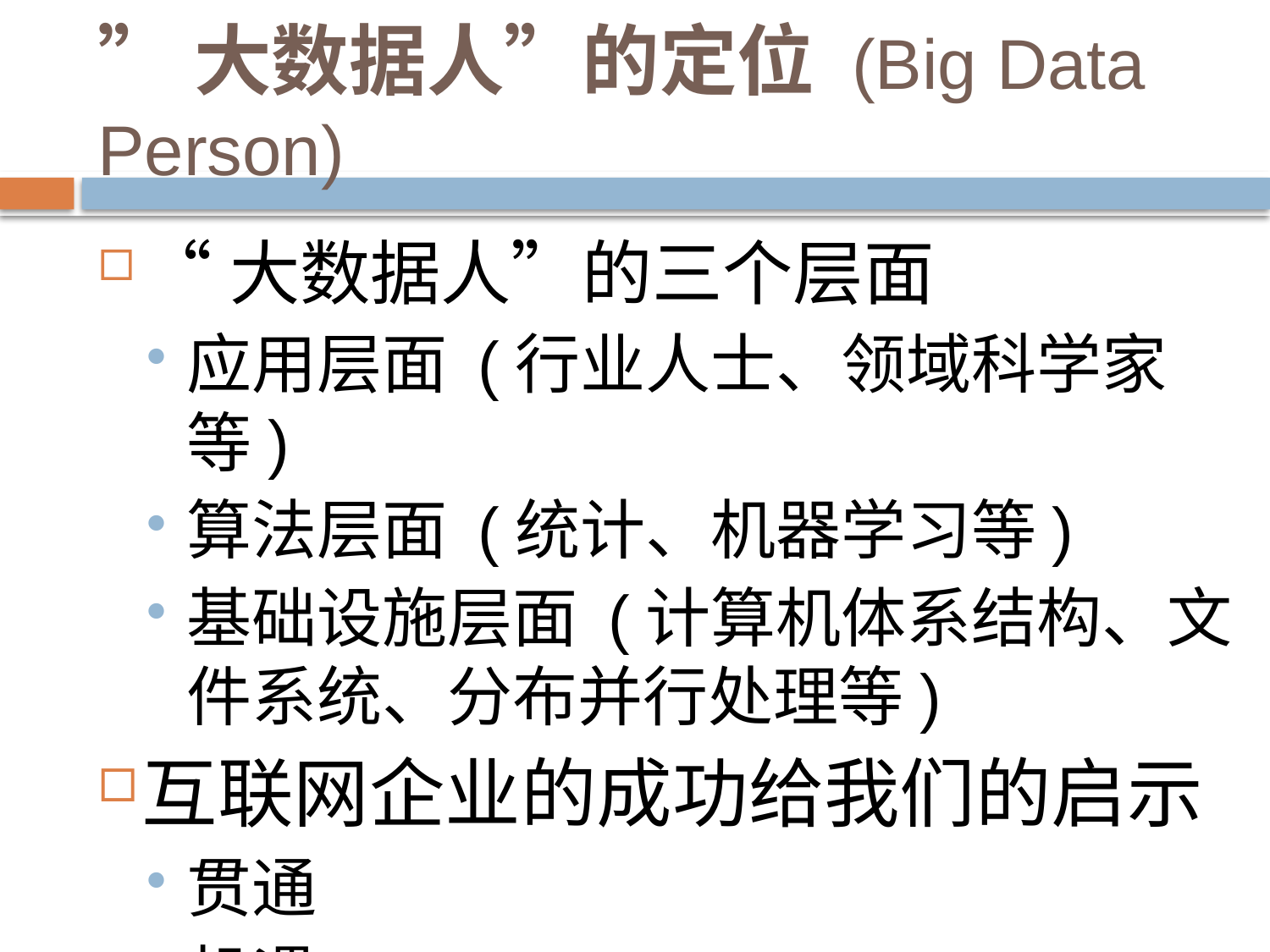

# ”大数据人”的定位 (Big Data Person)
“大数据人”的三个层面
应用层面 (行业人士、领域科学家等)
算法层面 (统计、机器学习等)
基础设施层面 (计算机体系结构、文件系统、分布并行处理等)
互联网企业的成功给我们的启示
贯通
机遇